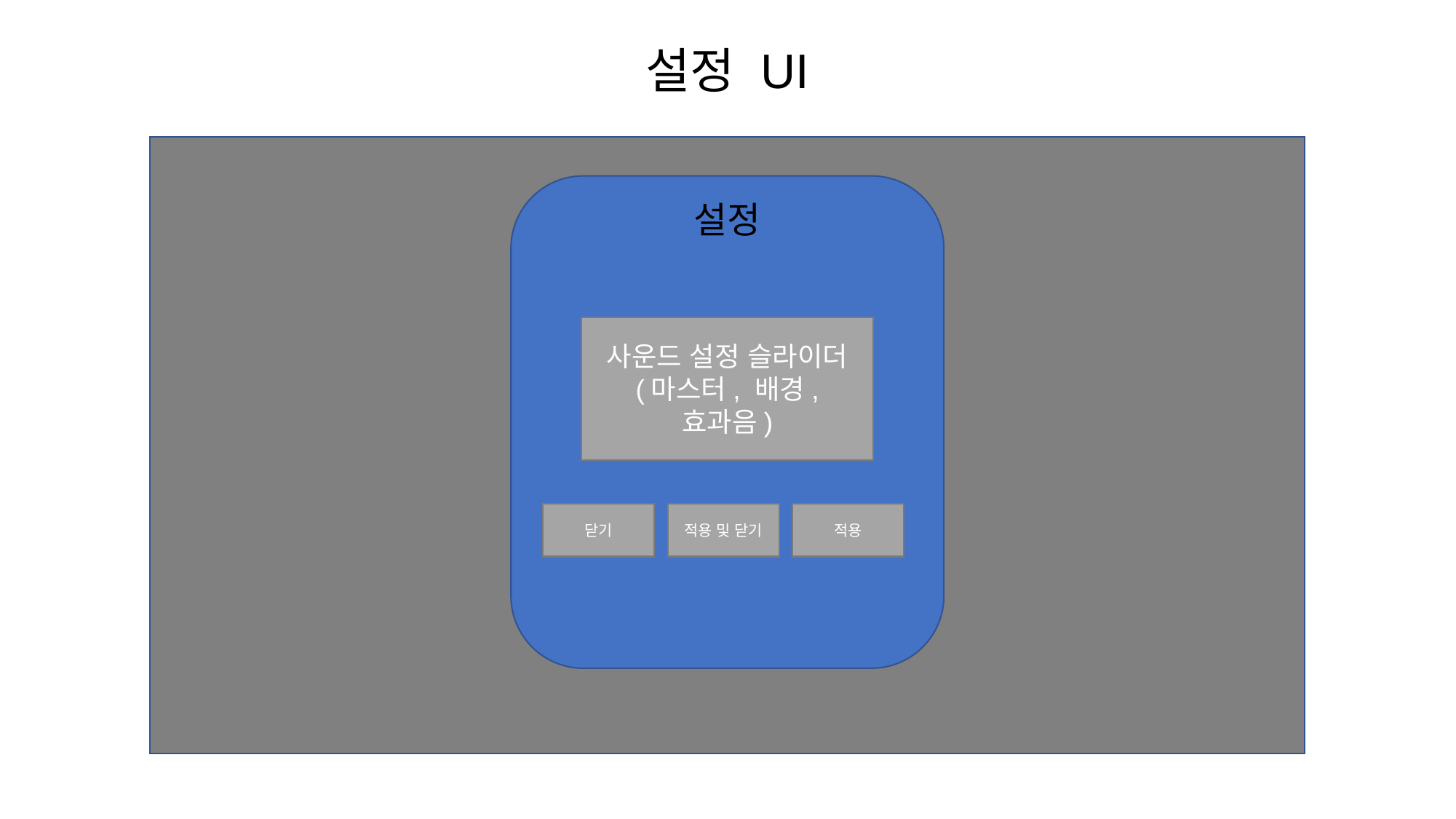

설정 UI

설정
사운드 설정 슬라이더
(마스터, 배경, 효과음)
닫기
적용 및 닫기
적용